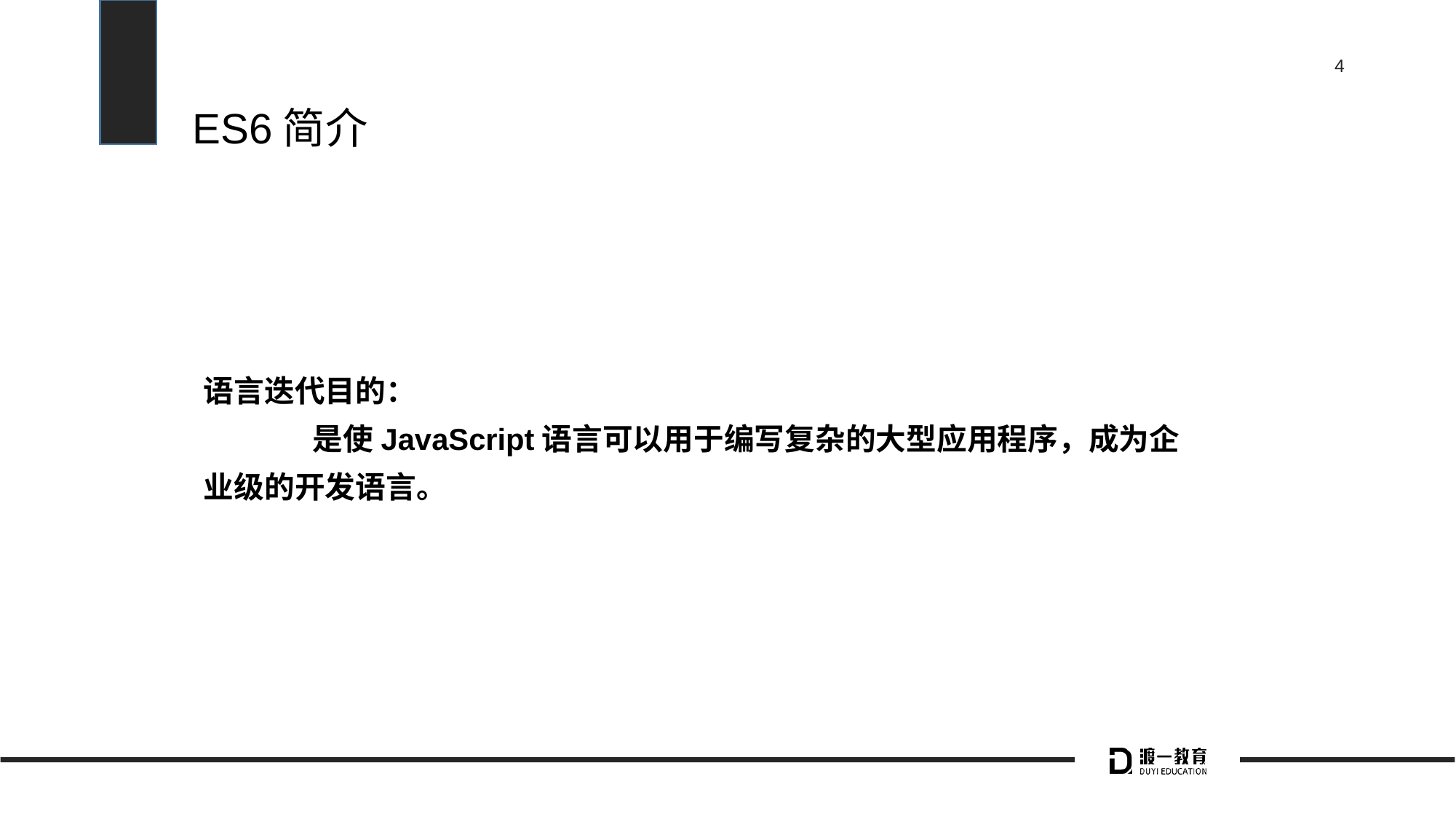

# ES6简介

语言迭代目的：
	是使JavaScript语言可以用于编写复杂的大型应用程序，成为企
业级的开发语言。